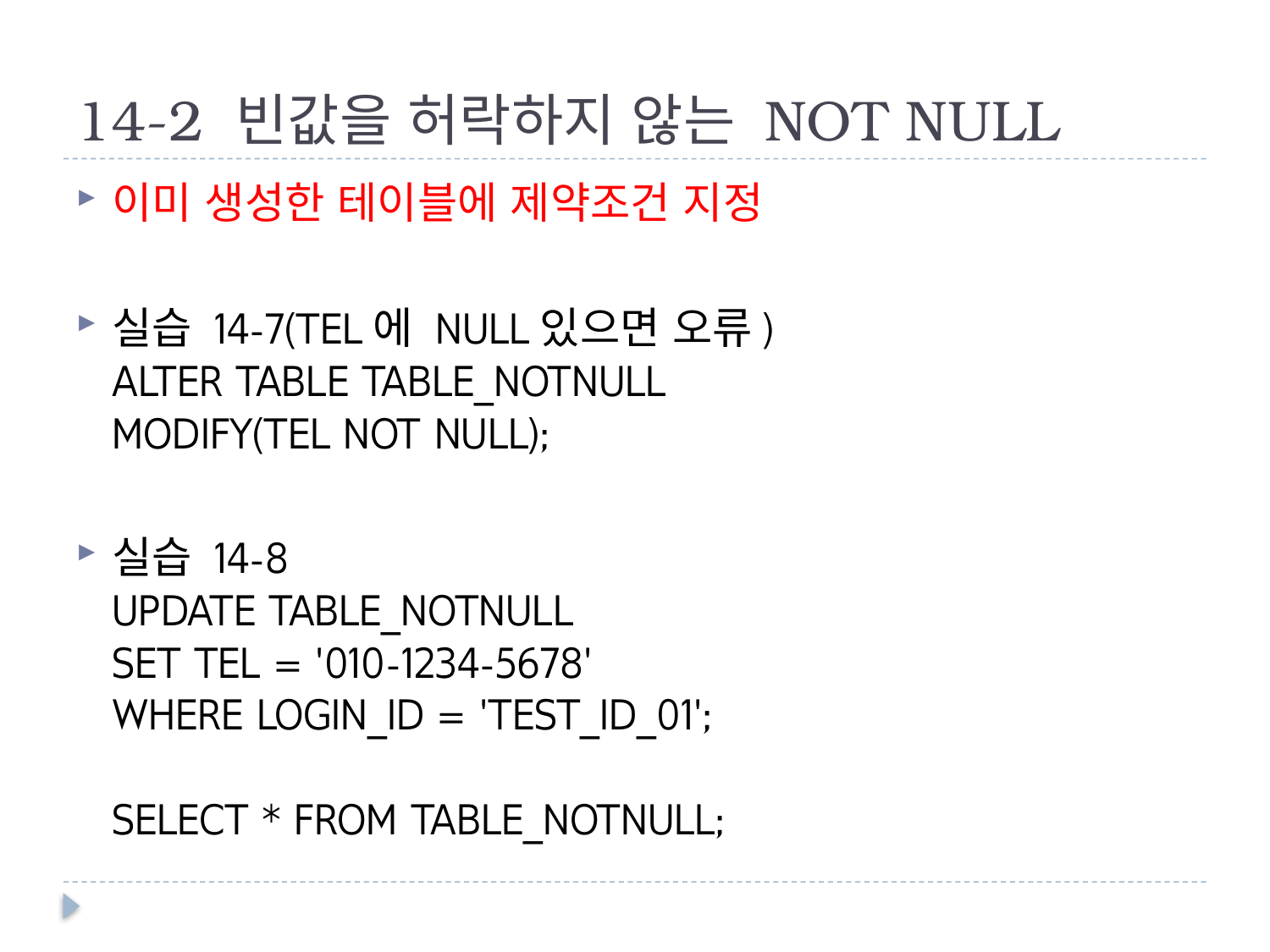

# 14-2 빈값을 허락하지 않는 NOT NULL
이미 생성한 테이블에 제약조건 지정

실습 14-7(TEL에 NULL있으면 오류)
ALTER TABLE TABLE_NOTNULL
MODIFY(TEL NOT NULL);

실습 14-8
UPDATE TABLE_NOTNULL
SET TEL = '010-1234-5678'
WHERE LOGIN_ID = 'TEST_ID_01';
SELECT * FROM TABLE_NOTNULL;